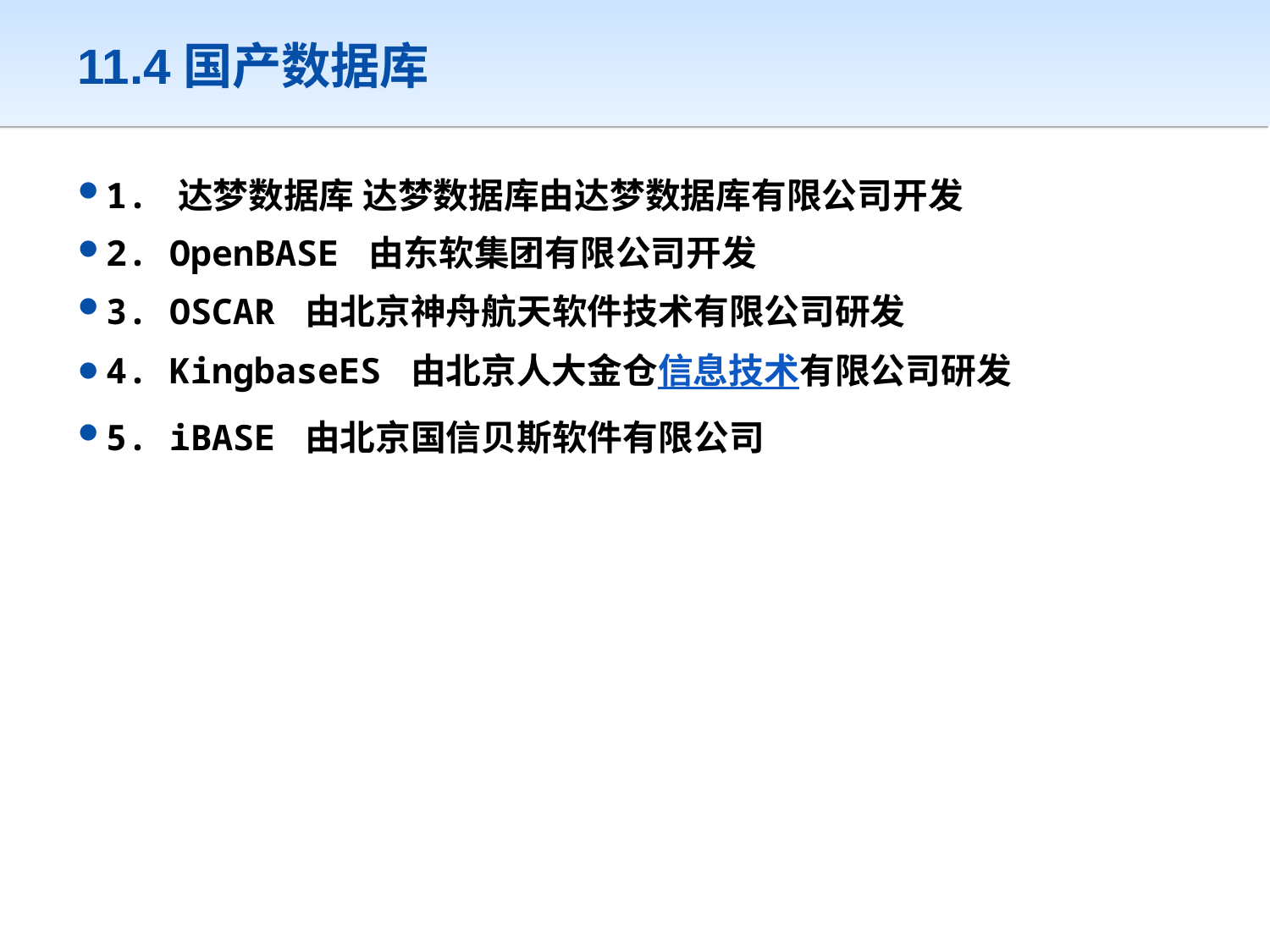

# 11.4国产数据库
1. 达梦数据库 达梦数据库由达梦数据库有限公司开发
2. OpenBASE 由东软集团有限公司开发
3. OSCAR 由北京神舟航天软件技术有限公司研发
4. KingbaseES 由北京人大金仓信息技术有限公司研发
5. iBASE 由北京国信贝斯软件有限公司